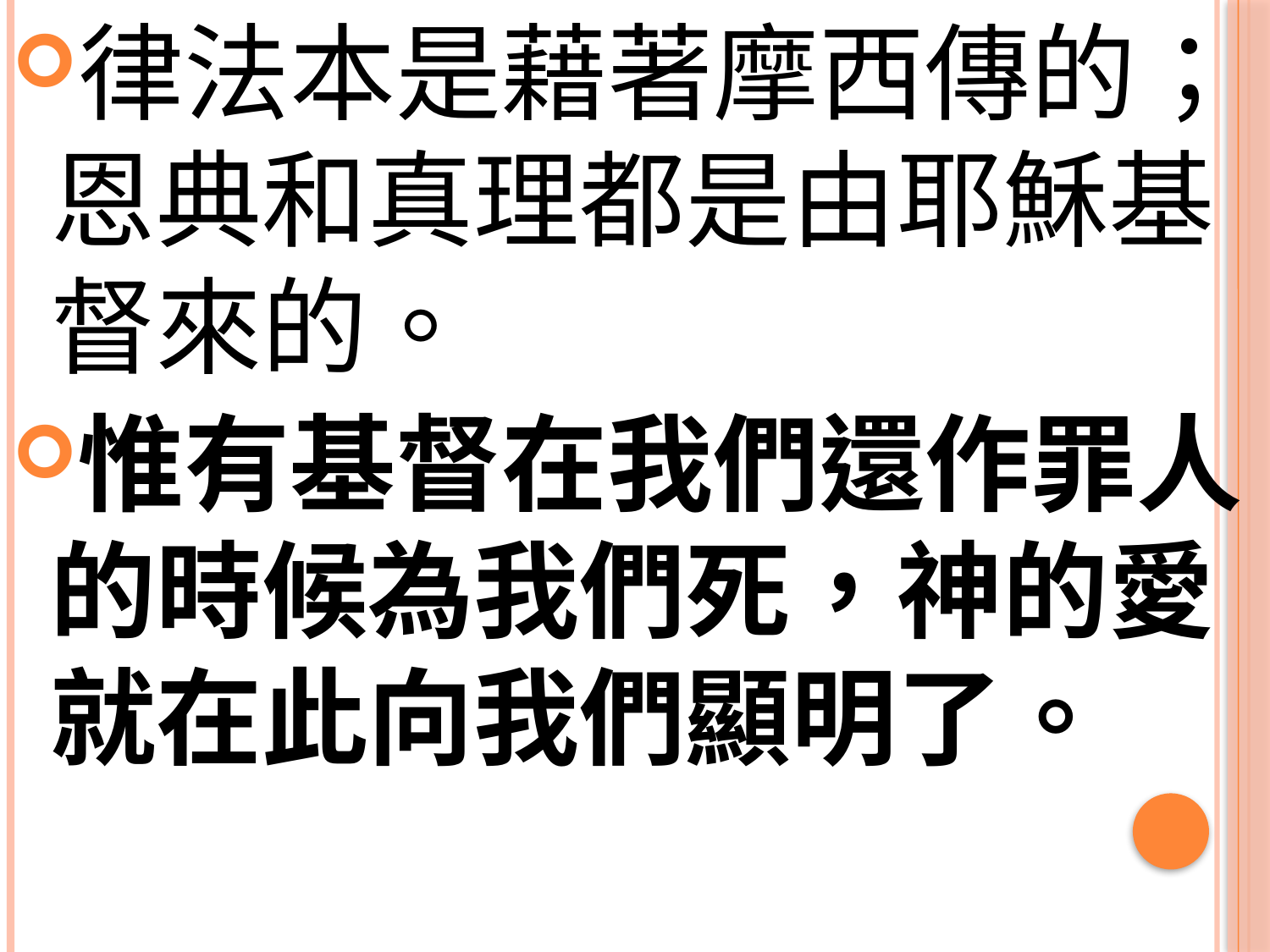

律法本是藉著摩西傳的；恩典和真理都是由耶穌基督來的。
惟有基督在我們還作罪人的時候為我們死，神的愛就在此向我們顯明了。